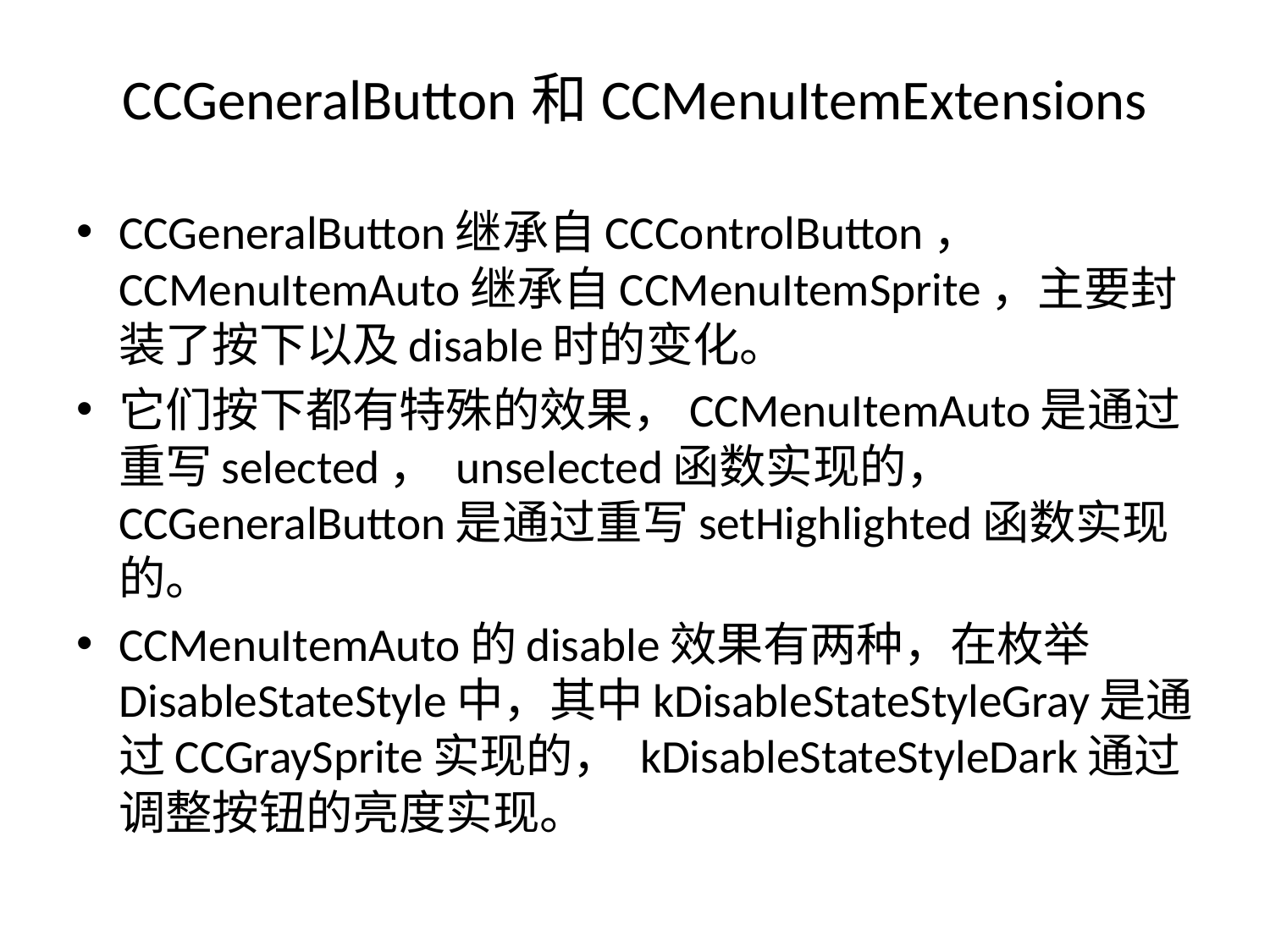

# CCGeneralButton和CCMenuItemExtensions
CCGeneralButton继承自CCControlButton， CCMenuItemAuto继承自CCMenuItemSprite，主要封装了按下以及disable时的变化。
它们按下都有特殊的效果，CCMenuItemAuto是通过重写selected， unselected函数实现的， CCGeneralButton是通过重写setHighlighted函数实现的。
CCMenuItemAuto的disable效果有两种，在枚举DisableStateStyle中，其中kDisableStateStyleGray是通过CCGraySprite实现的， kDisableStateStyleDark通过调整按钮的亮度实现。